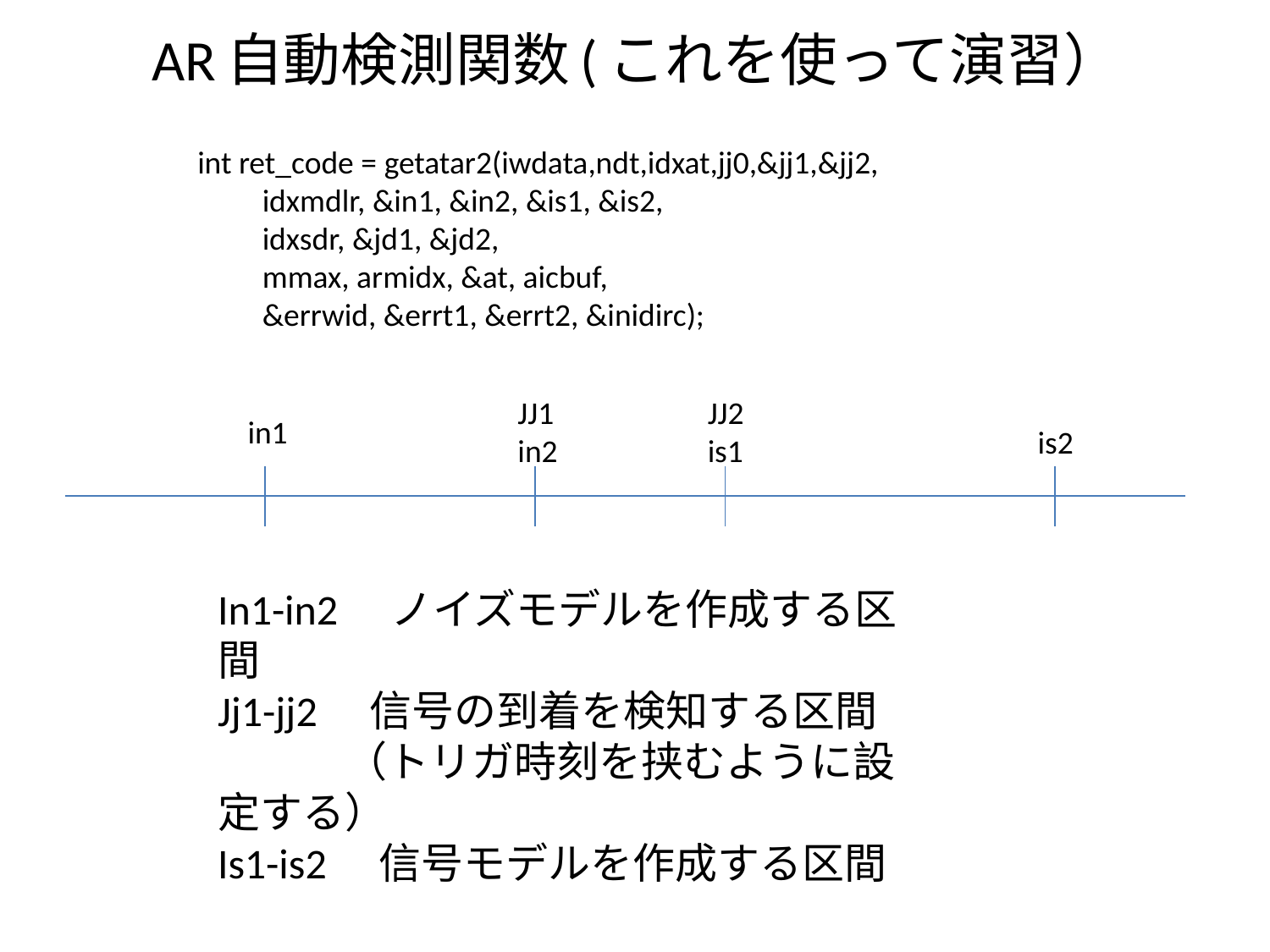

# AR自動検測関数(これを使って演習）
int ret_code = getatar2(iwdata,ndt,idxat,jj0,&jj1,&jj2,
         idxmdlr, &in1, &in2, &is1, &is2,
         idxsdr, &jd1, &jd2,
         mmax, armidx, &at, aicbuf,
         &errwid, &errt1, &errt2, &inidirc);
JJ1
in2
JJ2
is1
in1
is2
In1-in2　ノイズモデルを作成する区間
Jj1-jj2　信号の到着を検知する区間
　　　（トリガ時刻を挟むように設定する）
Is1-is2　信号モデルを作成する区間